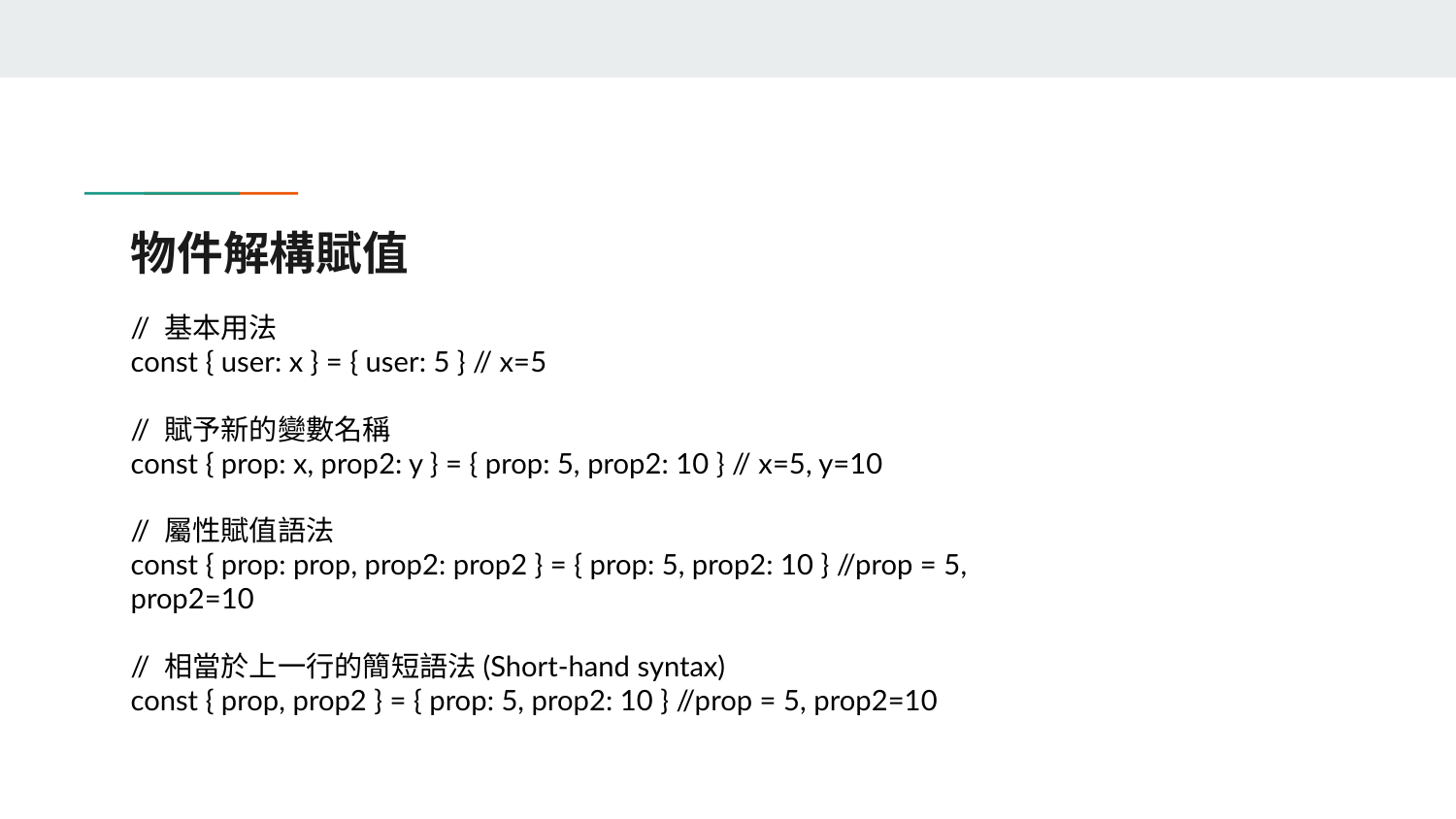

# 物件解構賦值

// 基本用法
const { user: x } = { user: 5 } // x=5

// 賦予新的變數名稱
const { prop: x, prop2: y } = { prop: 5, prop2: 10 } // x=5, y=10

// 屬性賦值語法
const { prop: prop, prop2: prop2 } = { prop: 5, prop2: 10 } //prop = 5, prop2=10

// 相當於上一行的簡短語法(Short-hand syntax)
const { prop, prop2 } = { prop: 5, prop2: 10 } //prop = 5, prop2=10